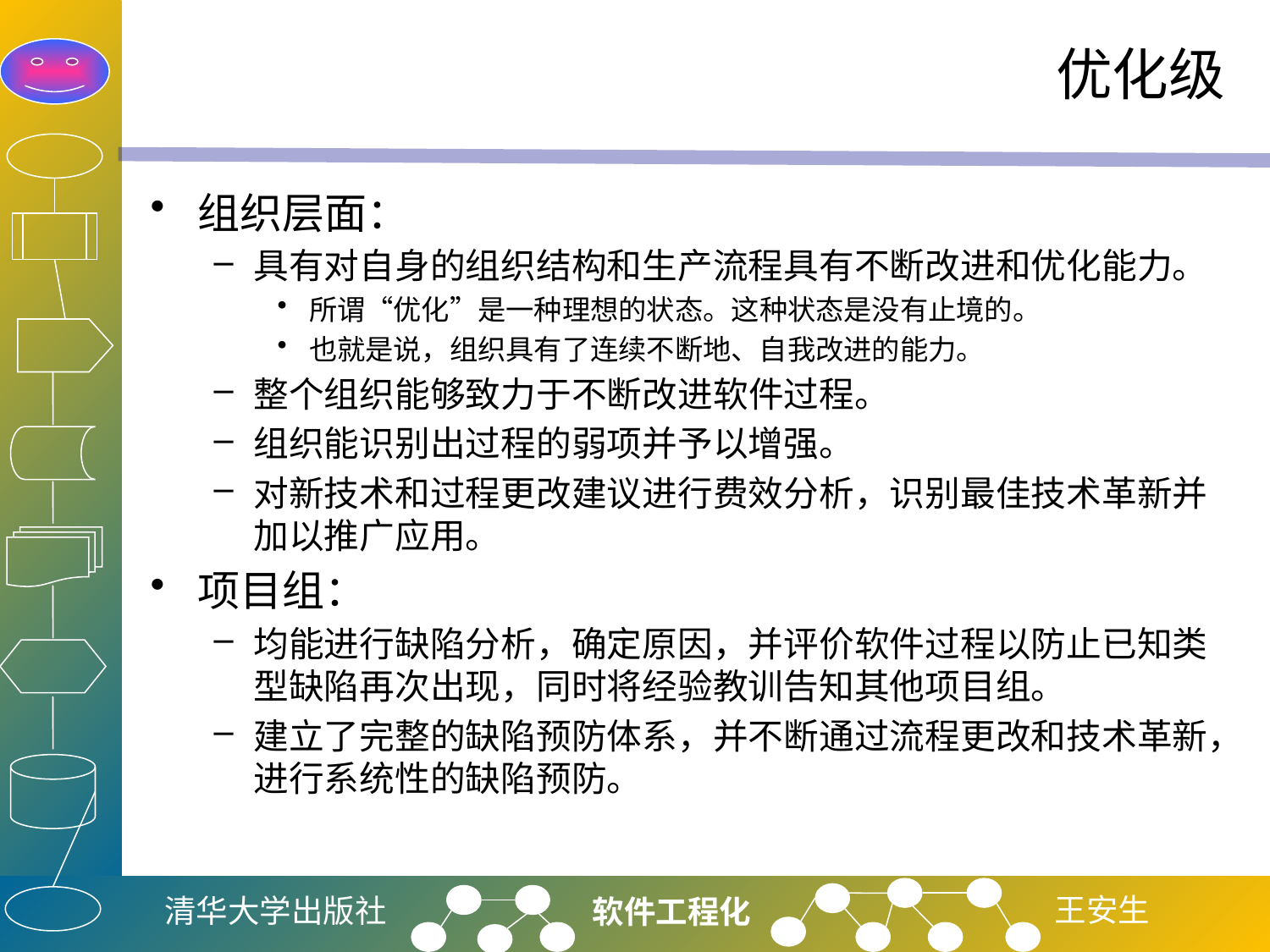

# 优化级
组织层面：
具有对自身的组织结构和生产流程具有不断改进和优化能力。
所谓“优化”是一种理想的状态。这种状态是没有止境的。
也就是说，组织具有了连续不断地、自我改进的能力。
整个组织能够致力于不断改进软件过程。
组织能识别出过程的弱项并予以增强。
对新技术和过程更改建议进行费效分析，识别最佳技术革新并加以推广应用。
项目组：
均能进行缺陷分析，确定原因，并评价软件过程以防止已知类型缺陷再次出现，同时将经验教训告知其他项目组。
建立了完整的缺陷预防体系，并不断通过流程更改和技术革新，进行系统性的缺陷预防。